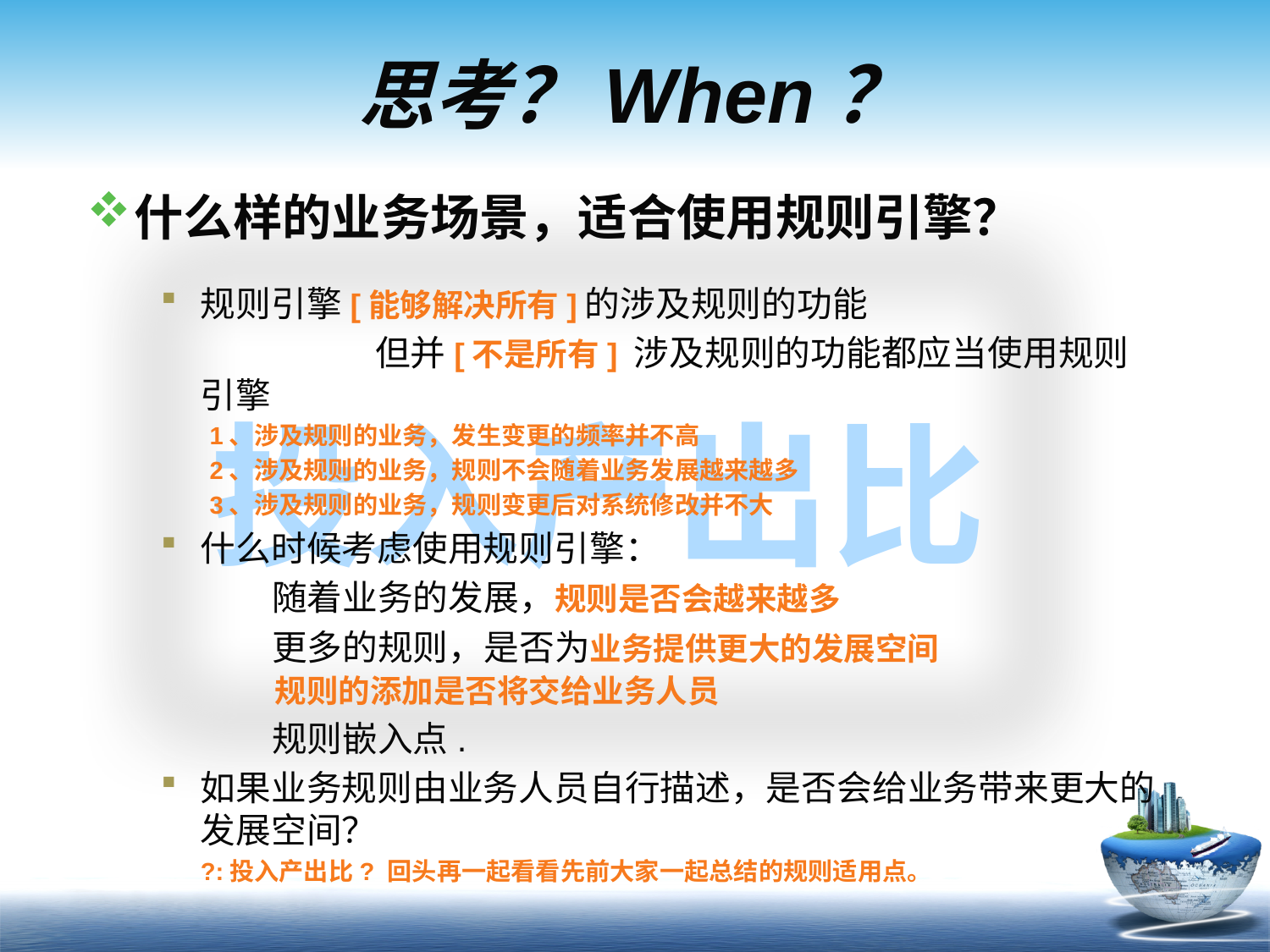

# 思考？When？
投入产出比
什么样的业务场景，适合使用规则引擎？
规则引擎[能够解决所有]的涉及规则的功能
		     但并[不是所有] 涉及规则的功能都应当使用规则引擎
       1、涉及规则的业务，发生变更的频率并不高
       2、涉及规则的业务，规则不会随着业务发展越来越多
       3、涉及规则的业务，规则变更后对系统修改并不大
什么时候考虑使用规则引擎：
     随着业务的发展，规则是否会越来越多
     更多的规则，是否为业务提供更大的发展空间
      规则的添加是否将交给业务人员
     规则嵌入点.
如果业务规则由业务人员自行描述，是否会给业务带来更大的发展空间？
	?:投入产出比? 回头再一起看看先前大家一起总结的规则适用点。